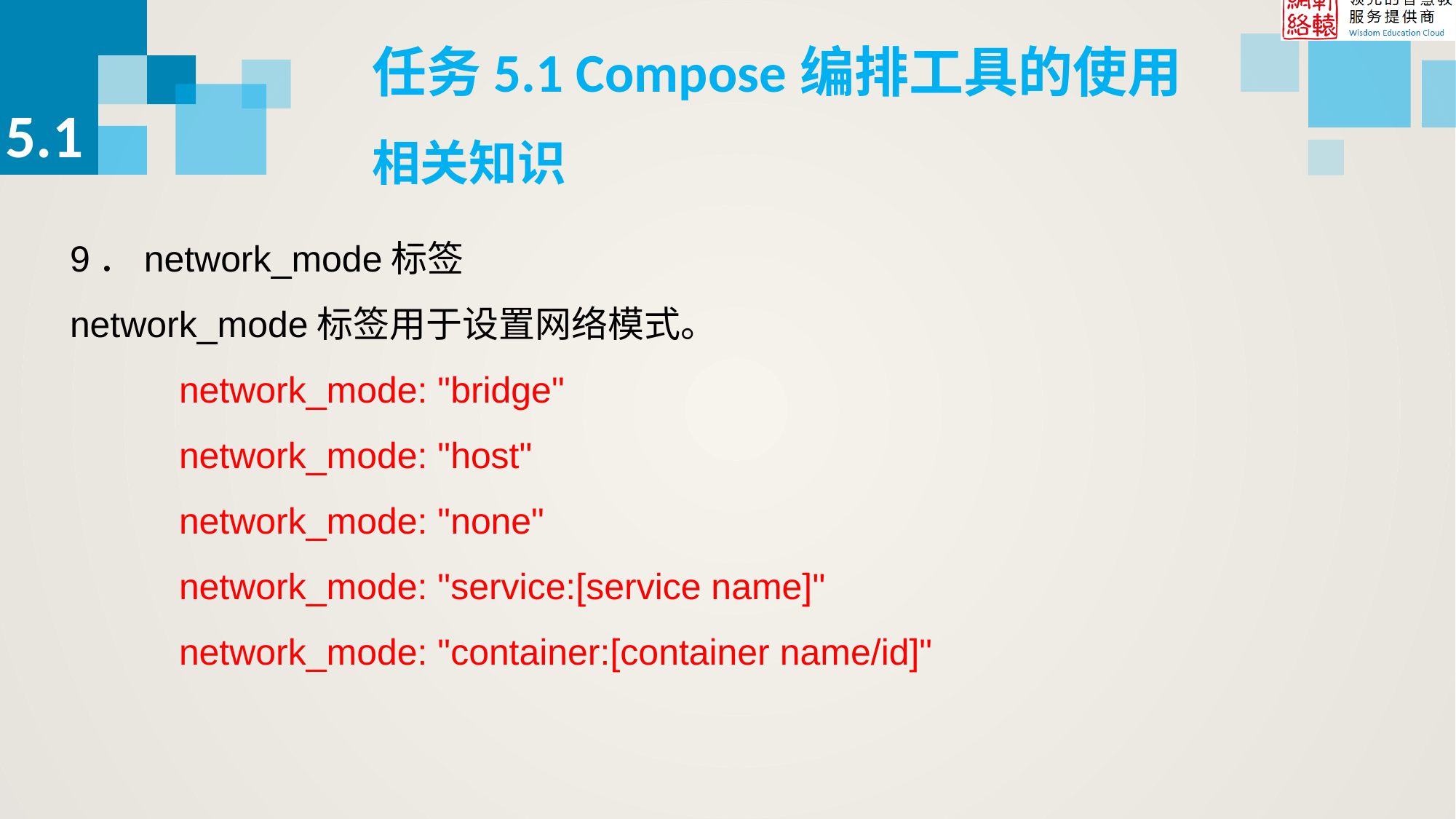

任务5.1 Compose编排工具的使用
5.1
相关知识
9．network_mode标签
network_mode标签用于设置网络模式。
network_mode: "bridge"
network_mode: "host"
network_mode: "none"
network_mode: "service:[service name]"
network_mode: "container:[container name/id]"